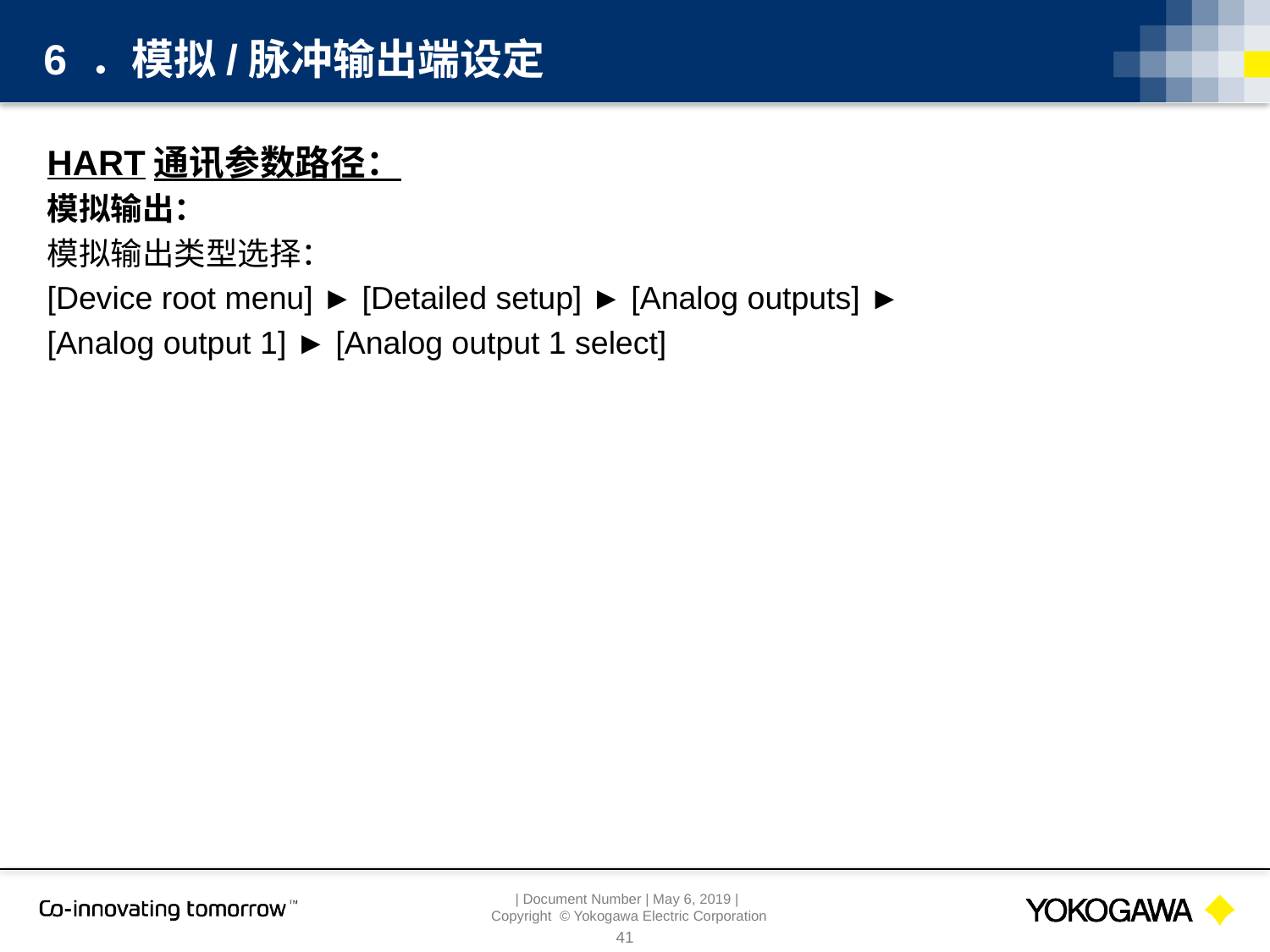

6 ．模拟/脉冲输出端设定

HART通讯参数路径：
模拟输出：
模拟输出类型选择：
[Device root menu] ► [Detailed setup] ► [Analog outputs] ►
[Analog output 1] ► [Analog output 1 select]